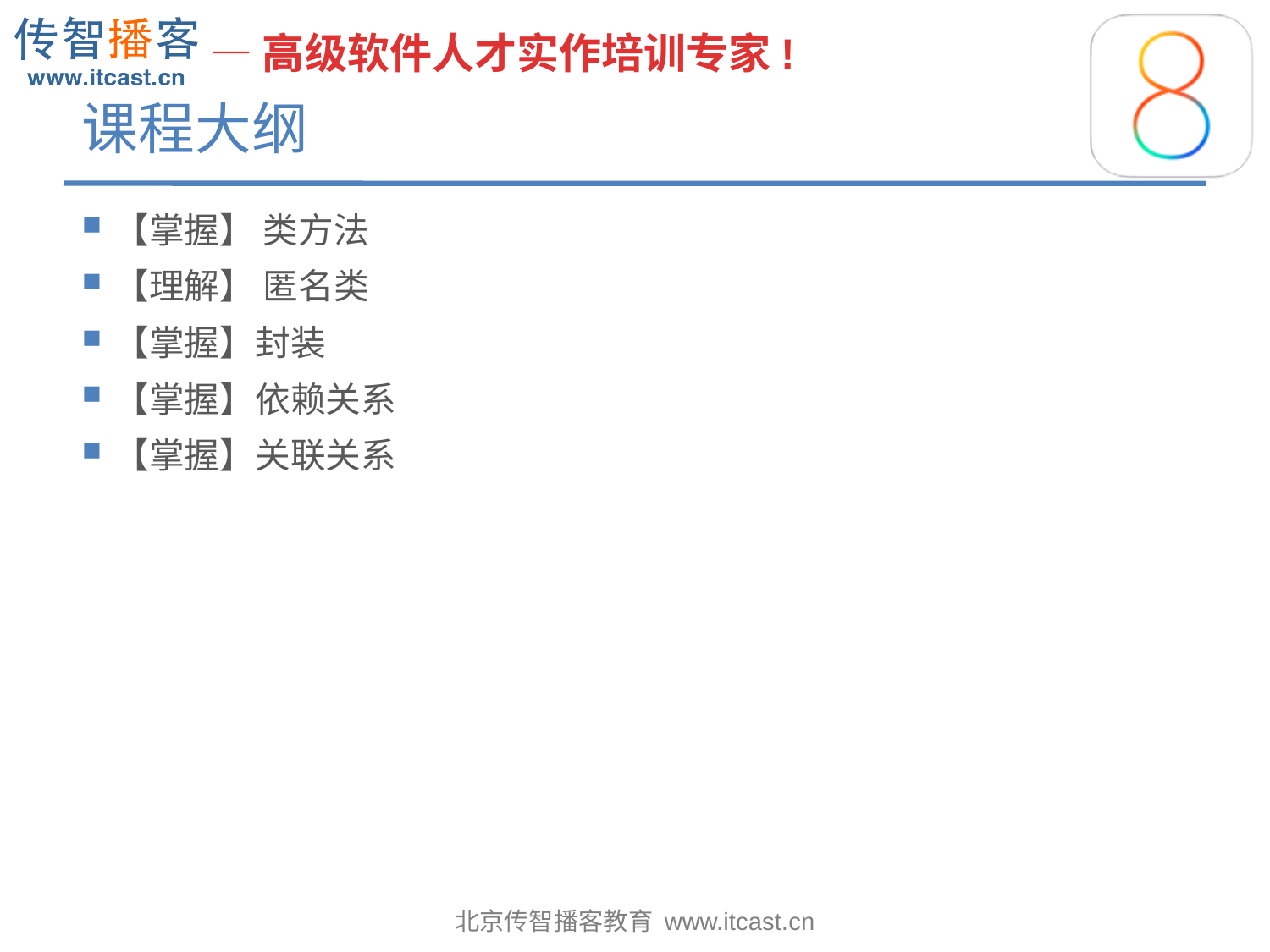

# 课程大纲
【掌握】 类方法
【理解】 匿名类
【掌握】封装
【掌握】依赖关系
【掌握】关联关系